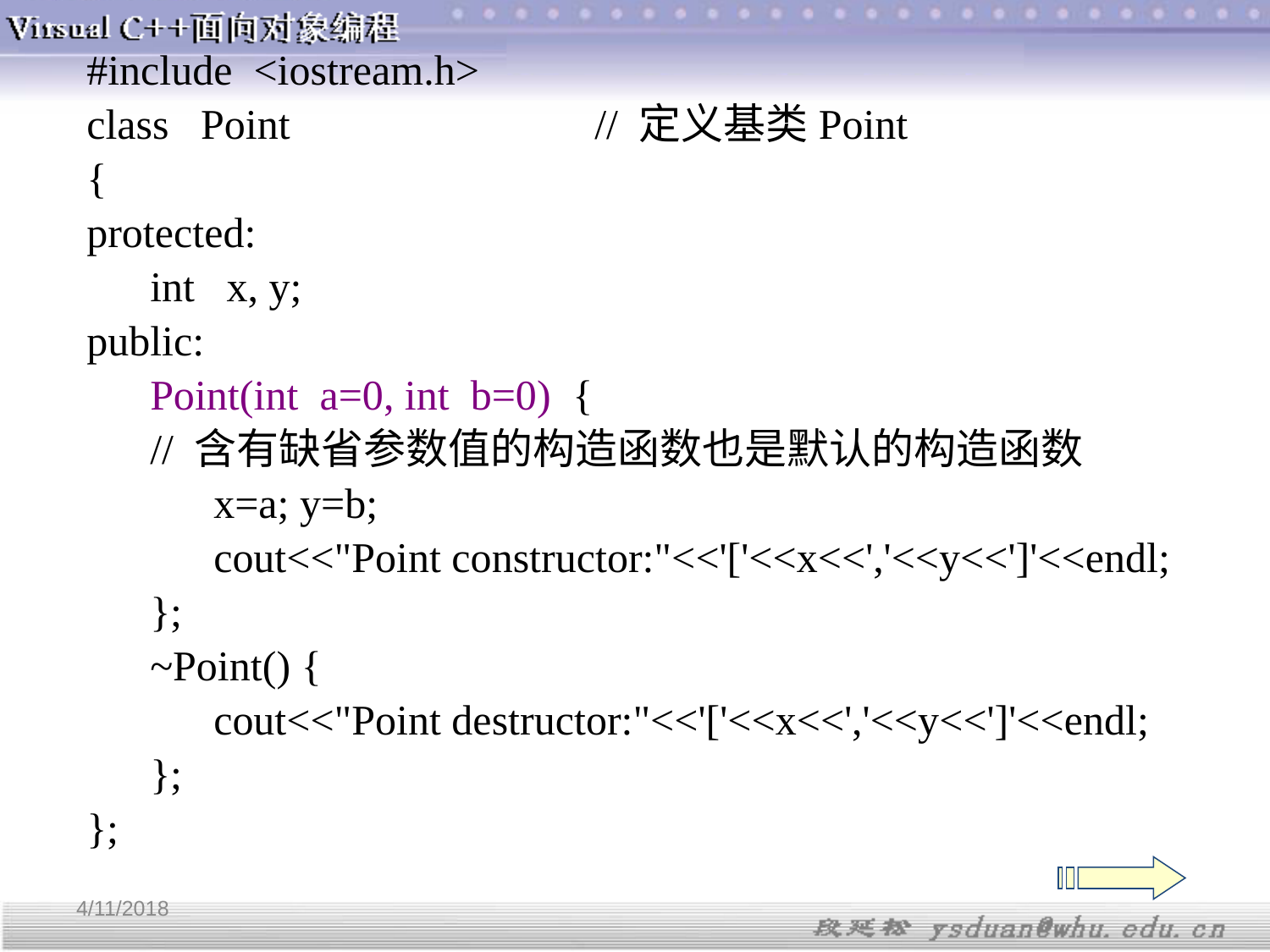

#include  <iostream.h>
class   Point			// 定义基类Point
{
protected:
      int   x, y;
public:
      Point(int  a=0, int  b=0)  {
      // 含有缺省参数值的构造函数也是默认的构造函数
	x=a; y=b;
	cout<<"Point constructor:"<<'['<<x<<','<<y<<']'<<endl;
      };
      ~Point() {
 	cout<<"Point destructor:"<<'['<<x<<','<<y<<']'<<endl;
      };
};

4/11/2018